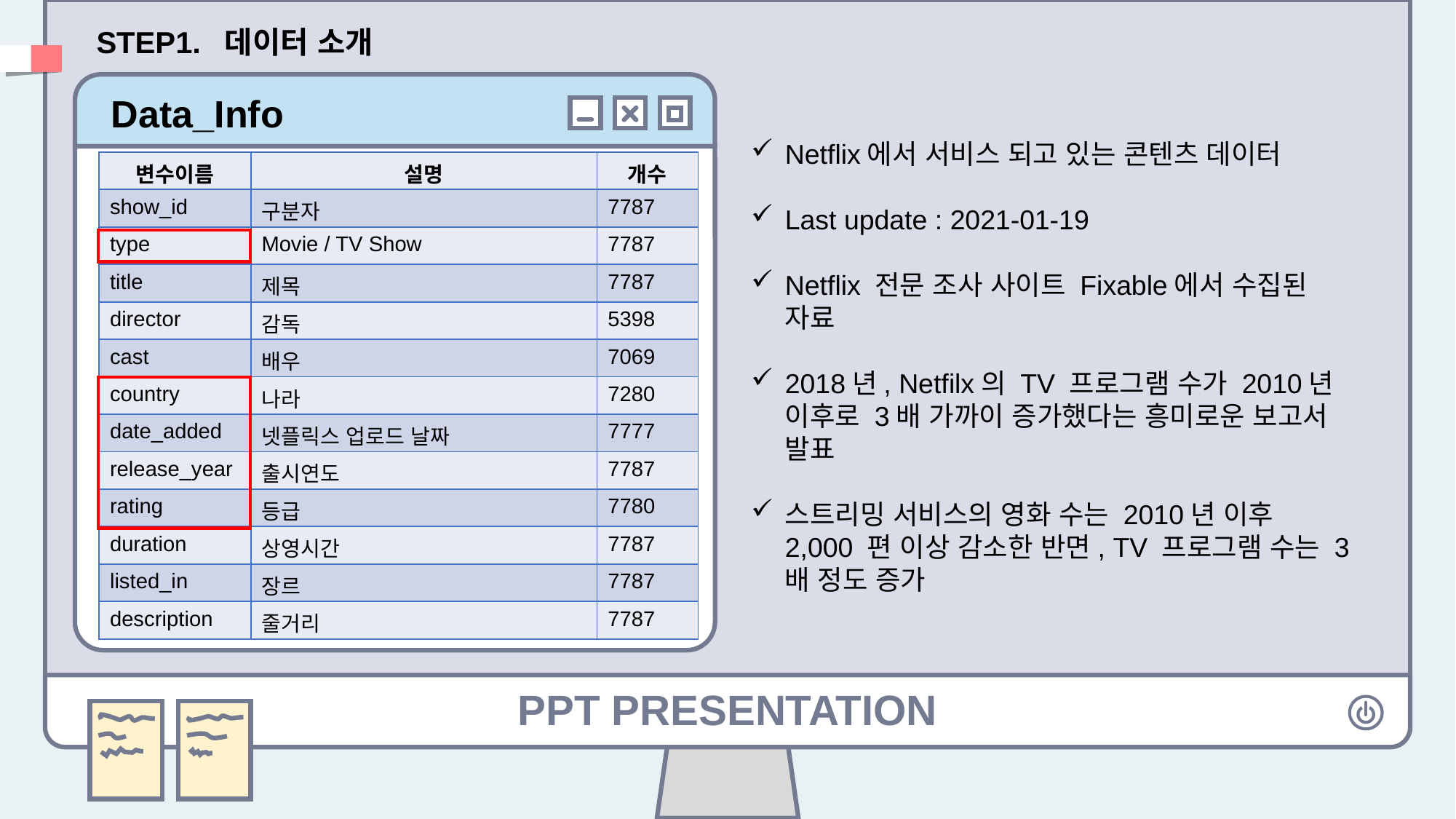

STEP1.  데이터 소개

Data_Info
Netflix에서 서비스 되고 있는 콘텐츠 데이터

Last update : 2021-01-19

Netflix 전문 조사 사이트 Fixable에서 수집된 자료

2018년, Netfilx의 TV 프로그램 수가 2010년 이후로 3배 가까이 증가했다는 흥미로운 보고서 발표

스트리밍 서비스의 영화 수는 2010년 이후 2,000 편 이상 감소한 반면, TV 프로그램 수는 3배 정도 증가
| 변수이름 | 설명 | 개수 |
| --- | --- | --- |
| show\_id | 구분자 | 7787 |
| type | Movie / TV Show | 7787 |
| title | 제목 | 7787 |
| director | 감독 | 5398 |
| cast | 배우 | 7069 |
| country | 나라 | 7280 |
| date\_added | 넷플릭스 업로드 날짜 | 7777 |
| release\_year | 출시연도 | 7787 |
| rating | 등급 | 7780 |
| duration | 상영시간 | 7787 |
| listed\_in | 장르 | 7787 |
| description | 줄거리 | 7787 |

PPT PRESENTATION